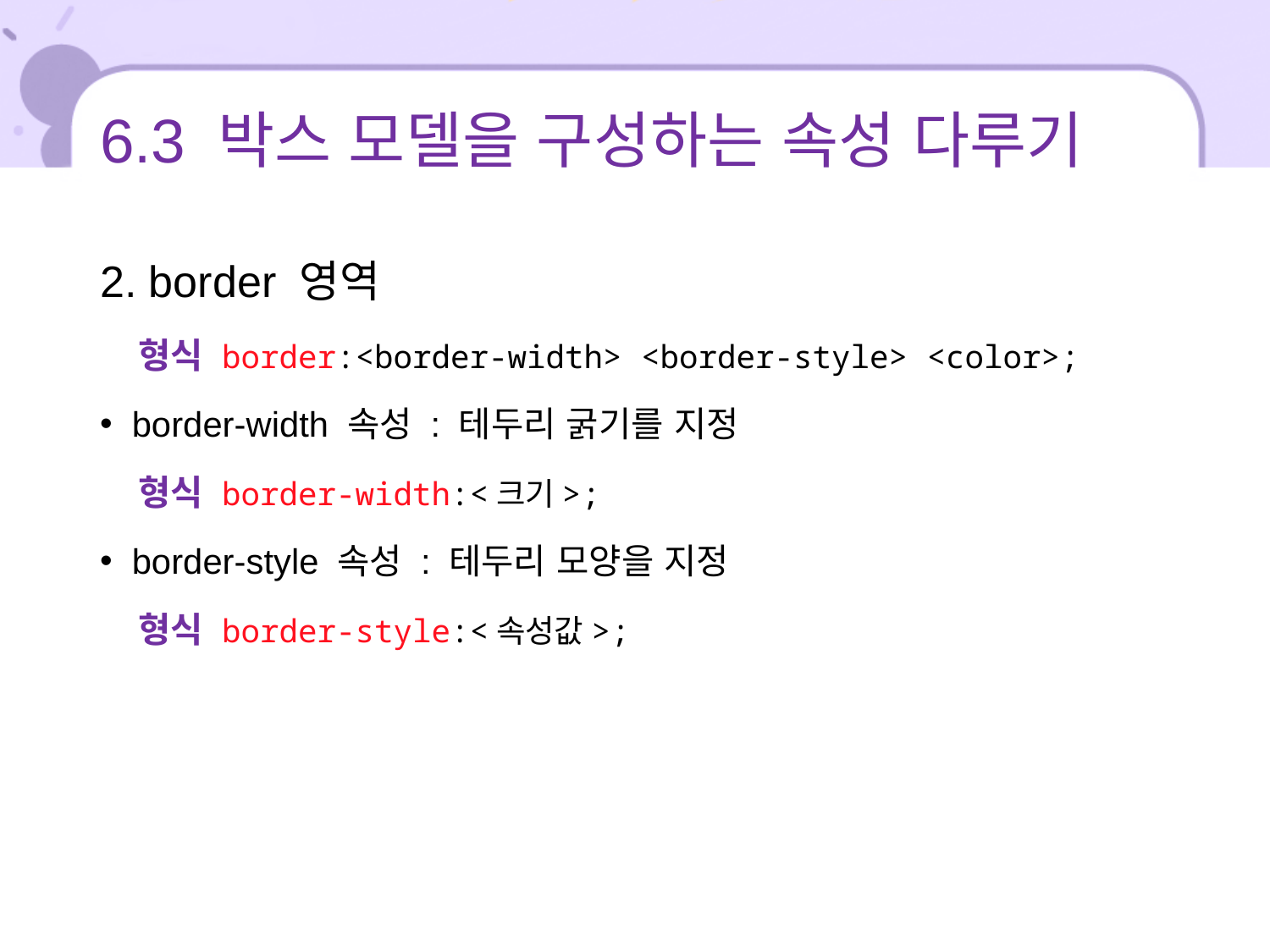

# 6.3 박스 모델을 구성하는 속성 다루기
2. border 영역
   형식 border:<border-width> <border-style> <color>;
border-width 속성 : 테두리 굵기를 지정
   형식 border-width:<크기>;
border-style 속성 : 테두리 모양을 지정
   형식 border-style:<속성값>;